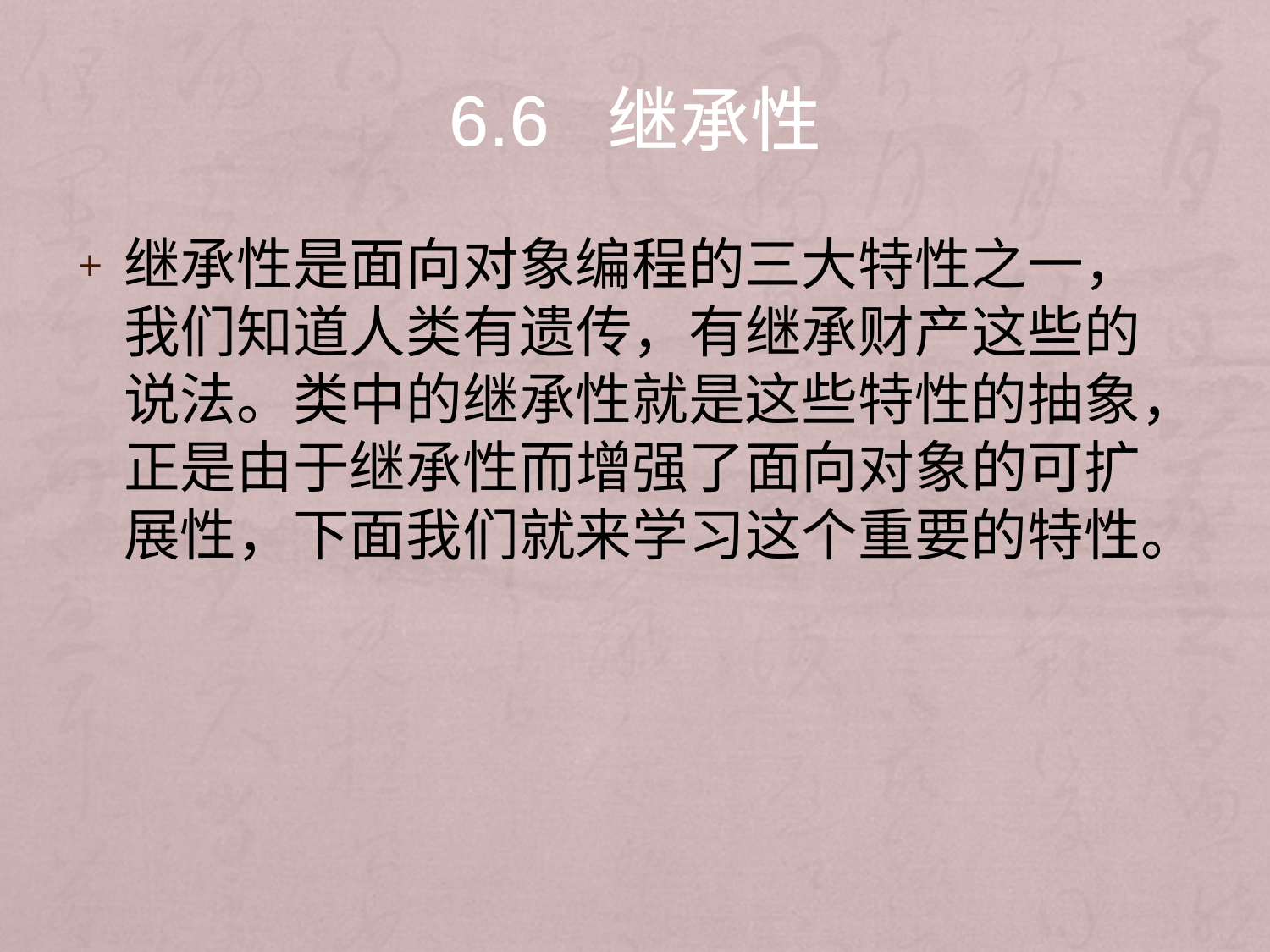

# 6.6  继承性
继承性是面向对象编程的三大特性之一，我们知道人类有遗传，有继承财产这些的说法。类中的继承性就是这些特性的抽象，正是由于继承性而增强了面向对象的可扩展性，下面我们就来学习这个重要的特性。